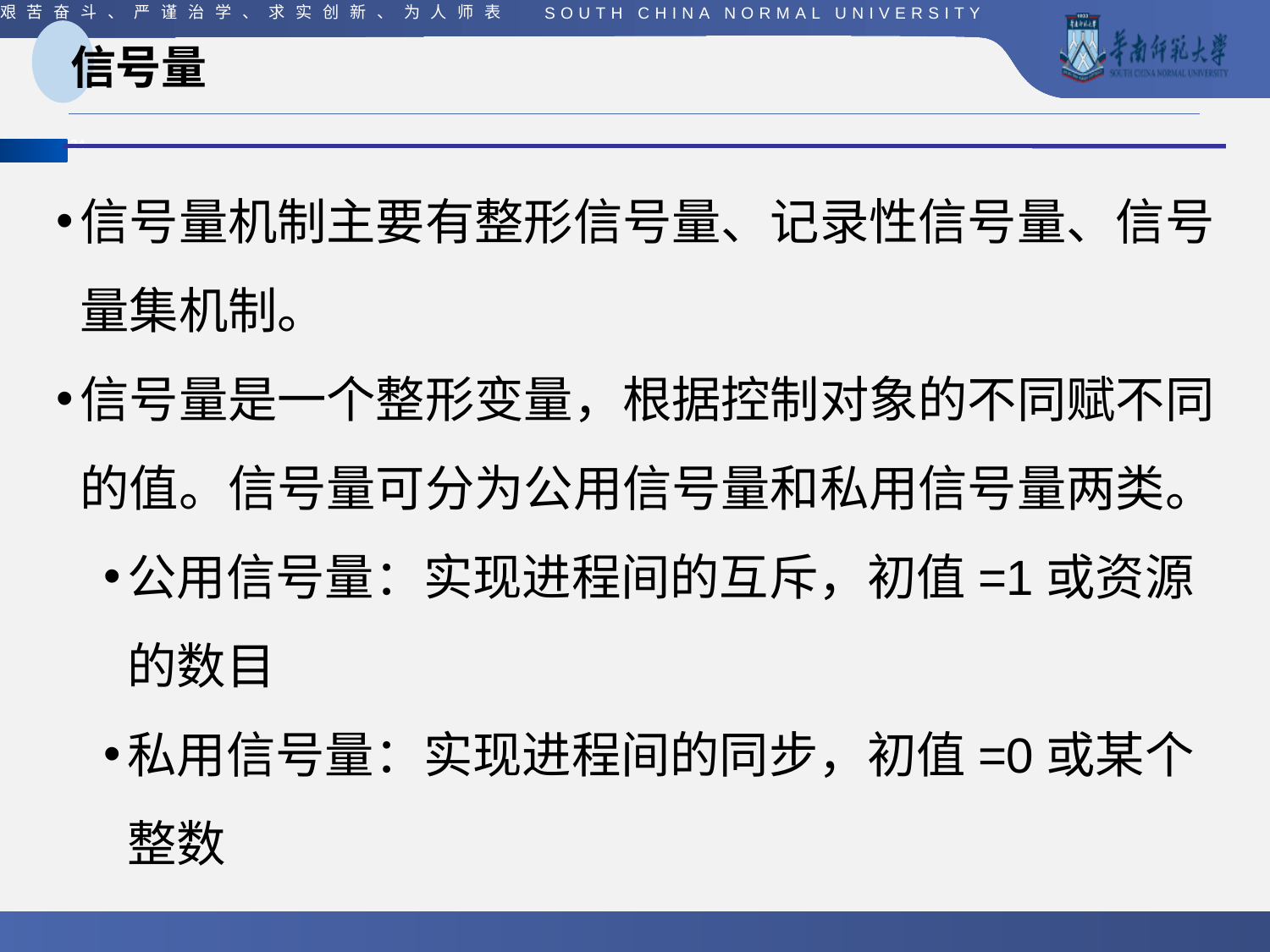

# 信号量
信号量机制主要有整形信号量、记录性信号量、信号量集机制。
信号量是一个整形变量，根据控制对象的不同赋不同的值。信号量可分为公用信号量和私用信号量两类。
公用信号量：实现进程间的互斥，初值=1或资源的数目
私用信号量：实现进程间的同步，初值=0或某个整数

34